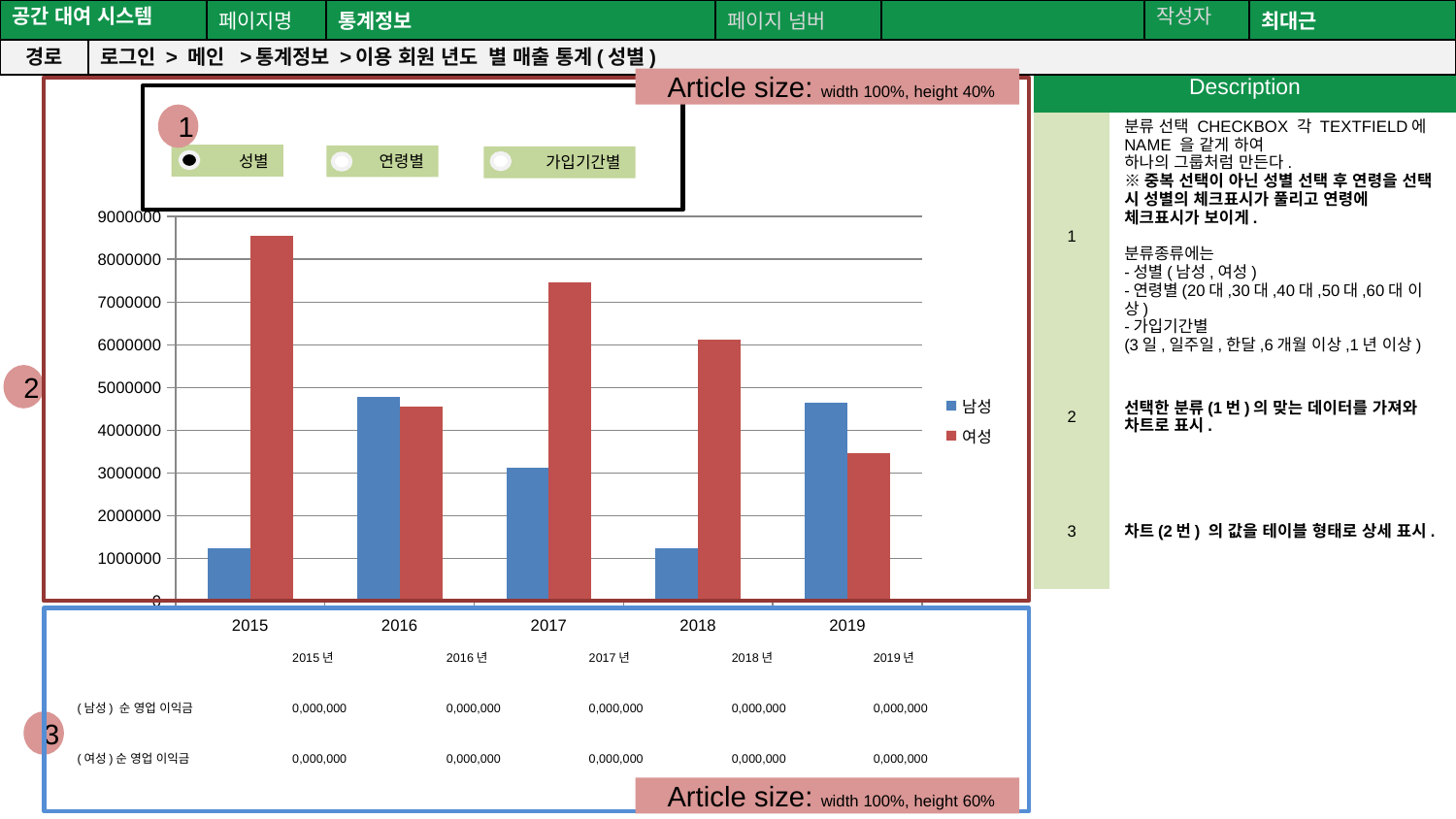

공간(오피스) 대여 시스템
| 공간 대여 시스템 |  | 페이지명 | 통계정보 | 페이지 넘버 |  | 작성자 | 최대근 |
| --- | --- | --- | --- | --- | --- | --- | --- |
| 경로 | 로그인 > 메인 >통계정보 >이용 회원 년도 별 매출 통계(성별) |  |  |  |  |  |  |
| Description |  |
| --- | --- |
| 1 | 분류 선택 CHECKBOX 각 TEXTFIELD에 NAME 을 같게 하여 하나의 그룹처럼 만든다. ※중복 선택이 아닌 성별 선택 후 연령을 선택 시 성별의 체크표시가 풀리고 연령에 체크표시가 보이게. 분류종류에는 -성별(남성,여성) -연령별(20대,30대,40대,50대,60대 이상) -가입기간별 (3일,일주일,한달,6개월 이상,1년 이상) |
| 2 | 선택한 분류(1번)의 맞는 데이터를 가져와 차트로 표시. |
| 3 | 차트(2번) 의 값을 테이블 형태로 상세 표시. |
 Article size: width 100%, height 40%

1
성별
연령별
가입기간별

### Chart

| Category | 남성 | 여성 |
|---|---|---|
| 2015 | 1231564.0 | 8545644.0 |
| 2016 | 4769464.0 | 4564612.0 |
| 2017 | 3125314.0 | 7456465.0 |
| 2018 | 1231016.0 | 6123132.0 |
| 2019 | 4654641.0 | 3456466.0 |
2

|  | 2015년 | 2016년 | 2017년 | 2018년 | 2019년 |
| --- | --- | --- | --- | --- | --- |
| (남성) 순 영업 이익금 | 0,000,000 | 0,000,000 | 0,000,000 | 0,000,000 | 0,000,000 |
| (여성)순 영업 이익금 | 0,000,000 | 0,000,000 | 0,000,000 | 0,000,000 | 0,000,000 |
3
 Article size: width 100%, height 60%